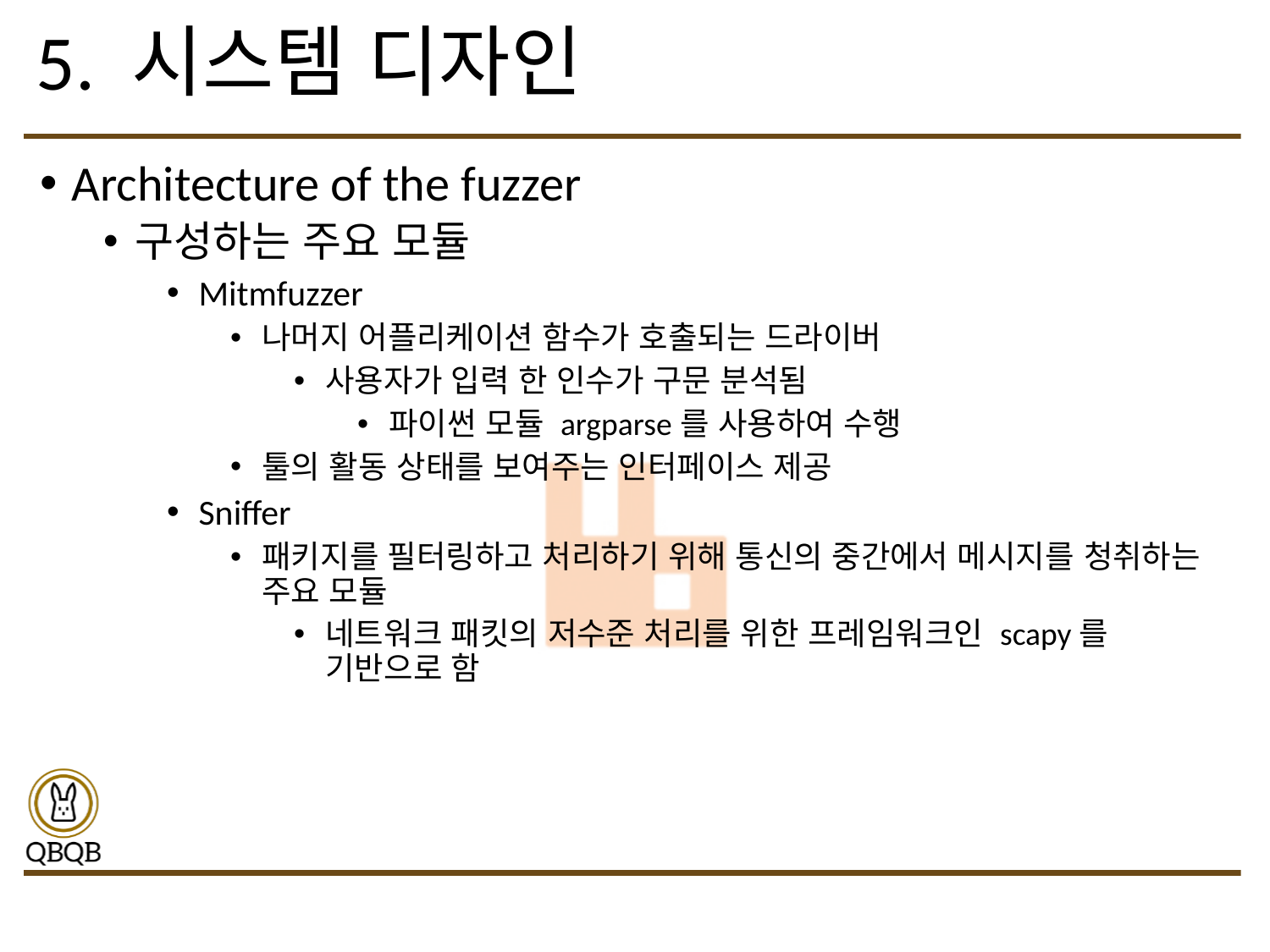

# 5. 시스템 디자인
Architecture of the fuzzer
구성하는 주요 모듈
Mitmfuzzer
나머지 어플리케이션 함수가 호출되는 드라이버
사용자가 입력 한 인수가 구문 분석됨
파이썬 모듈 argparse를 사용하여 수행
툴의 활동 상태를 보여주는 인터페이스 제공
Sniffer
패키지를 필터링하고 처리하기 위해 통신의 중간에서 메시지를 청취하는 주요 모듈
네트워크 패킷의 저수준 처리를 위한 프레임워크인 scapy를 기반으로 함